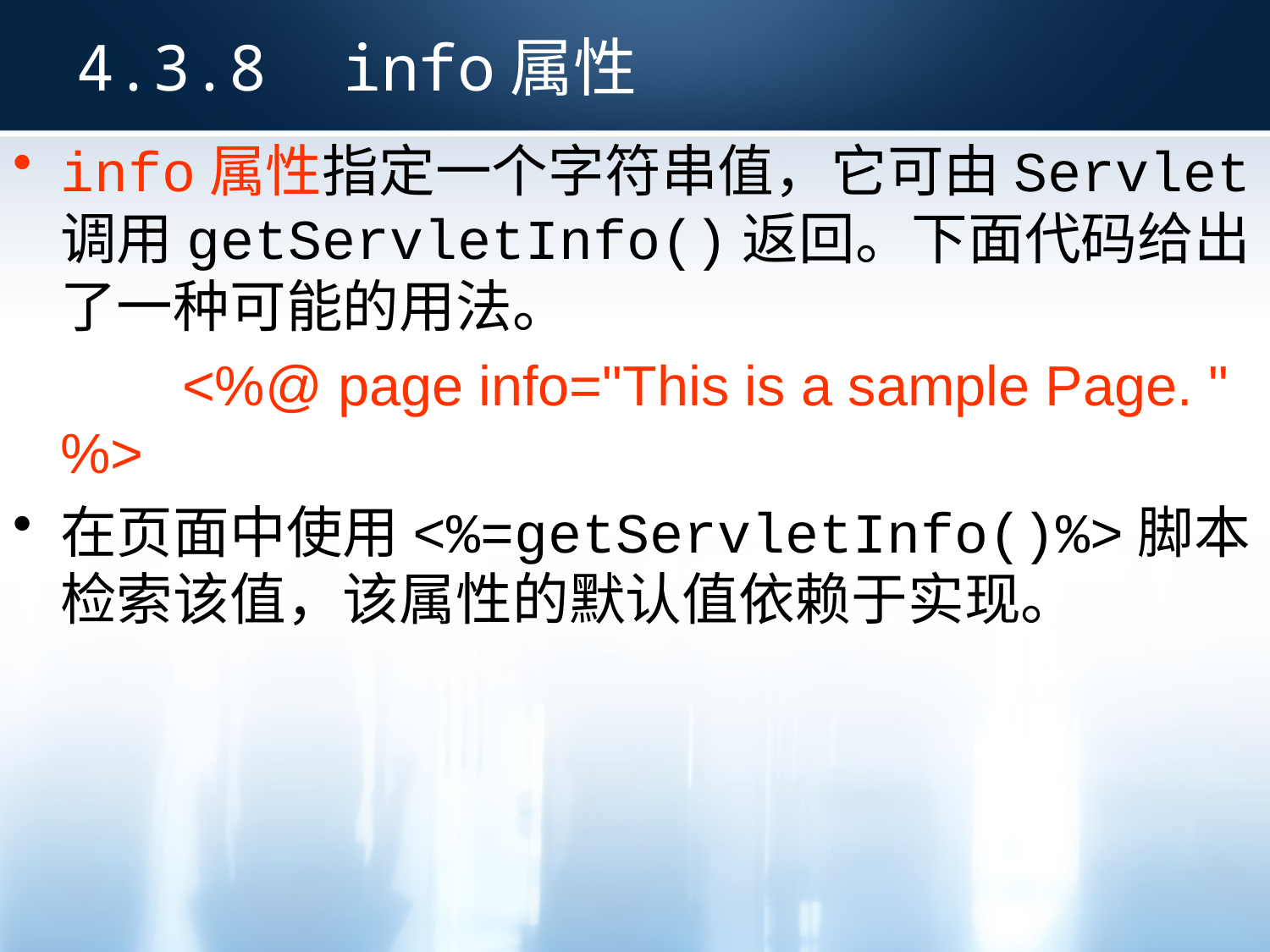

4.3.8  info属性
info属性指定一个字符串值，它可由Servlet调用getServletInfo()返回。下面代码给出了一种可能的用法。
     <%@ page info="This is a sample Page. " %>
在页面中使用<%=getServletInfo()%>脚本检索该值，该属性的默认值依赖于实现。